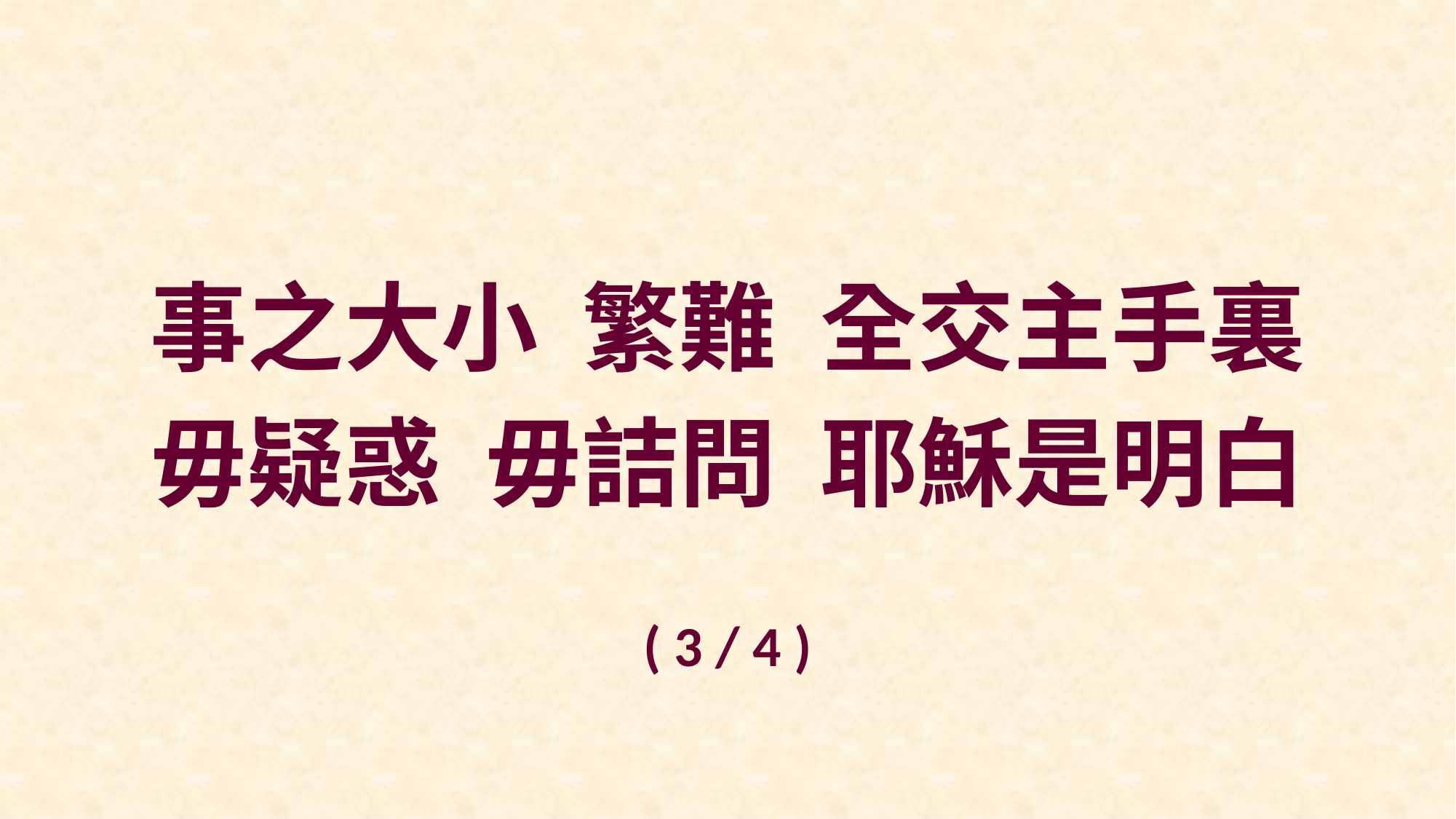

事之大小  繁難  全交主手裏
毋疑惑  毋詰問  耶穌是明白
( 3 / 4 )